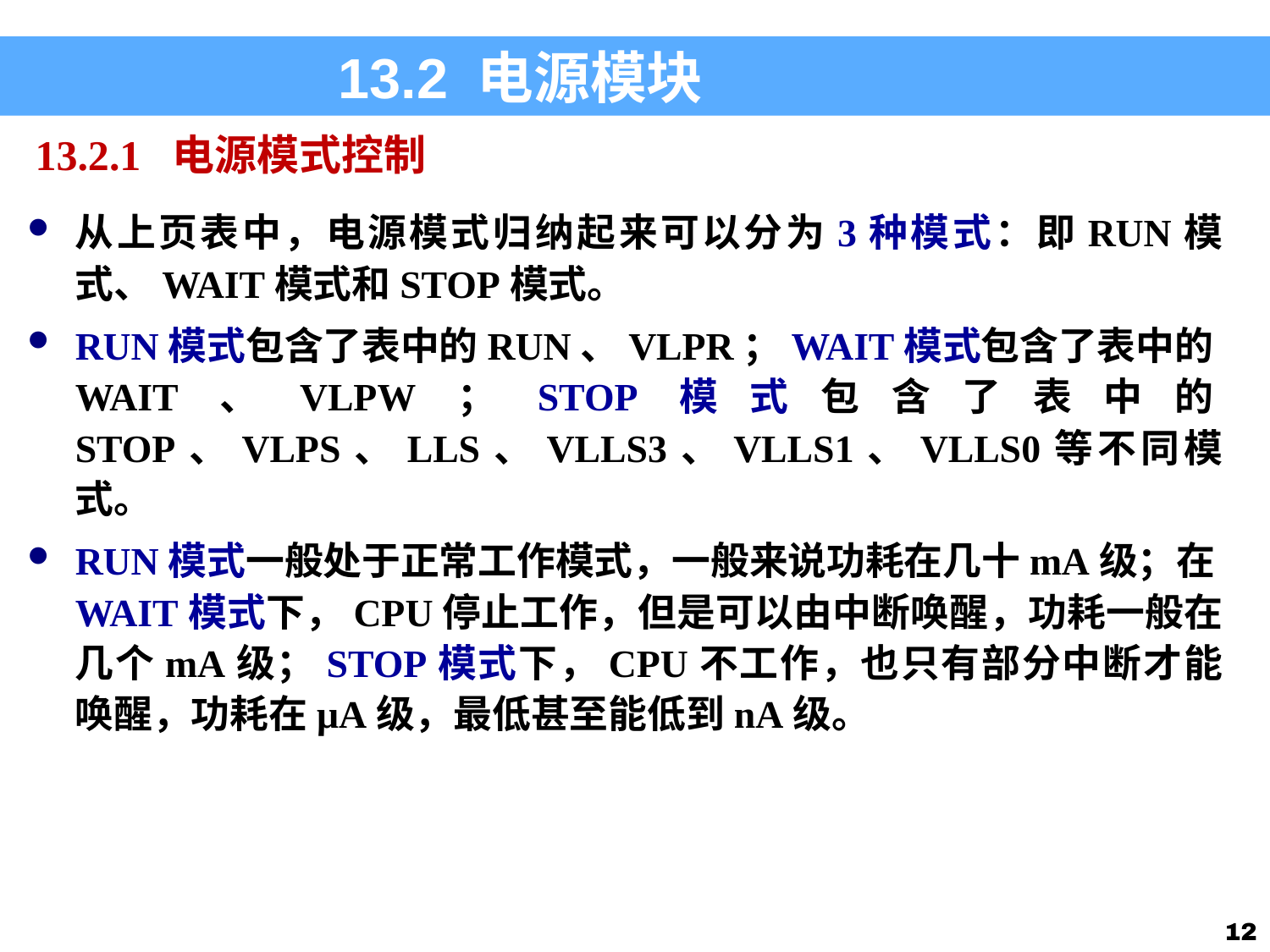

13.2 电源模块
13.2.1  电源模式控制
从上页表中，电源模式归纳起来可以分为3种模式：即RUN模式、WAIT模式和STOP模式。
RUN模式包含了表中的RUN、VLPR；WAIT模式包含了表中的WAIT、VLPW；STOP模式包含了表中的STOP、VLPS、LLS、VLLS3、VLLS1、VLLS0等不同模式。
RUN模式一般处于正常工作模式，一般来说功耗在几十mA级；在WAIT模式下，CPU停止工作，但是可以由中断唤醒，功耗一般在几个mA级；STOP模式下，CPU不工作，也只有部分中断才能唤醒，功耗在μA级，最低甚至能低到nA级。
12